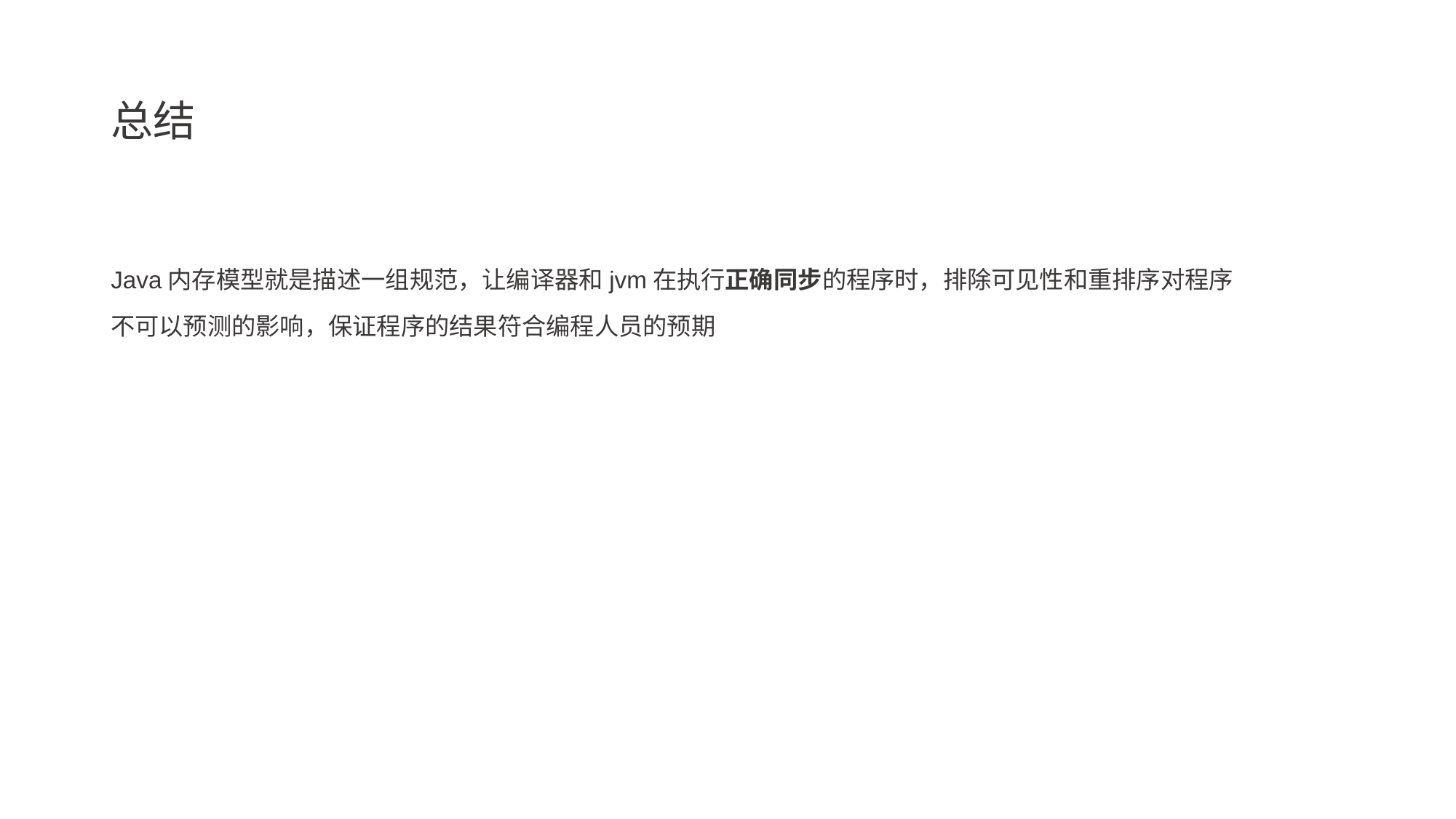

# 总结
Java内存模型就是描述一组规范，让编译器和jvm在执行正确同步的程序时，排除可见性和重排序对程序不可以预测的影响，保证程序的结果符合编程人员的预期